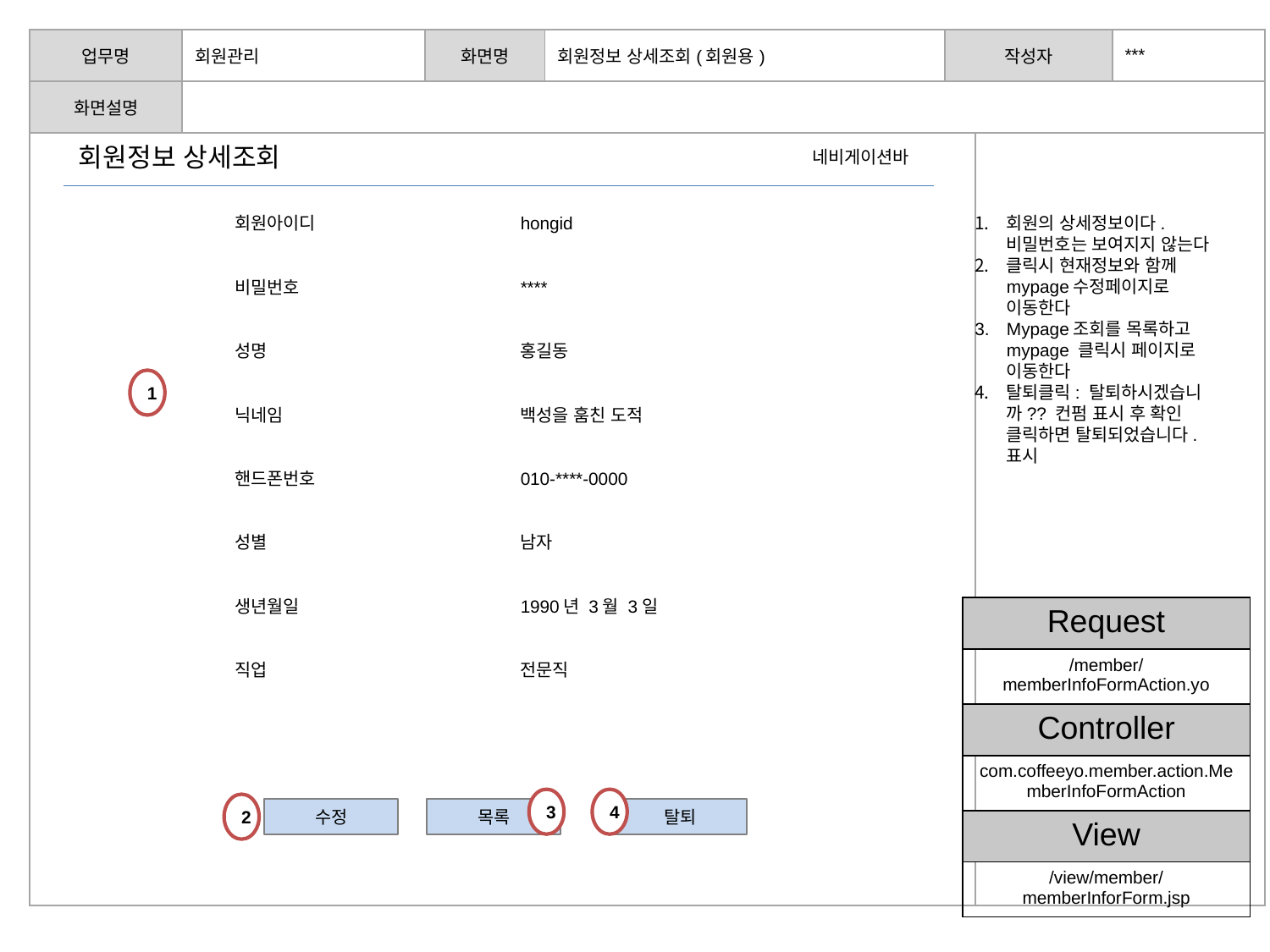

| 업무명 | 회원관리 | 화면명 | 회원정보 상세조회(회원용) | 작성자 |  | \*\*\* |
| --- | --- | --- | --- | --- | --- | --- |
| 화면설명 |  |  |  |  |  |  |
|  |  |  |  |  |  |  |
회원정보 상세조회
네비게이션바
1
회원의 상세정보이다.
비밀번호는 보여지지 않는다
클릭시 현재정보와 함께 mypage수정페이지로  이동한다
Mypage조회를 목록하고 mypage 클릭시 페이지로 이동한다
탈퇴클릭: 탈퇴하시겠습니까?? 컨펌 표시 후 확인 클릭하면 탈퇴되었습니다. 표시

회원아이디		hongid
비밀번호		****
4
성명		홍길동
5
1
6
닉네임		백성을 훔친 도적
7
핸드폰번호		010-****-0000
성별		남자
생년월일		1990년 3월 3일
| Request |
| --- |
| /member/memberInfoFormAction.yo |
| Controller |
| com.coffeeyo.member.action.MemberInfoFormAction |
| View |
| /view/member/memberInforForm.jsp |
직업		전문직
3
4
2
수정
목록
탈퇴